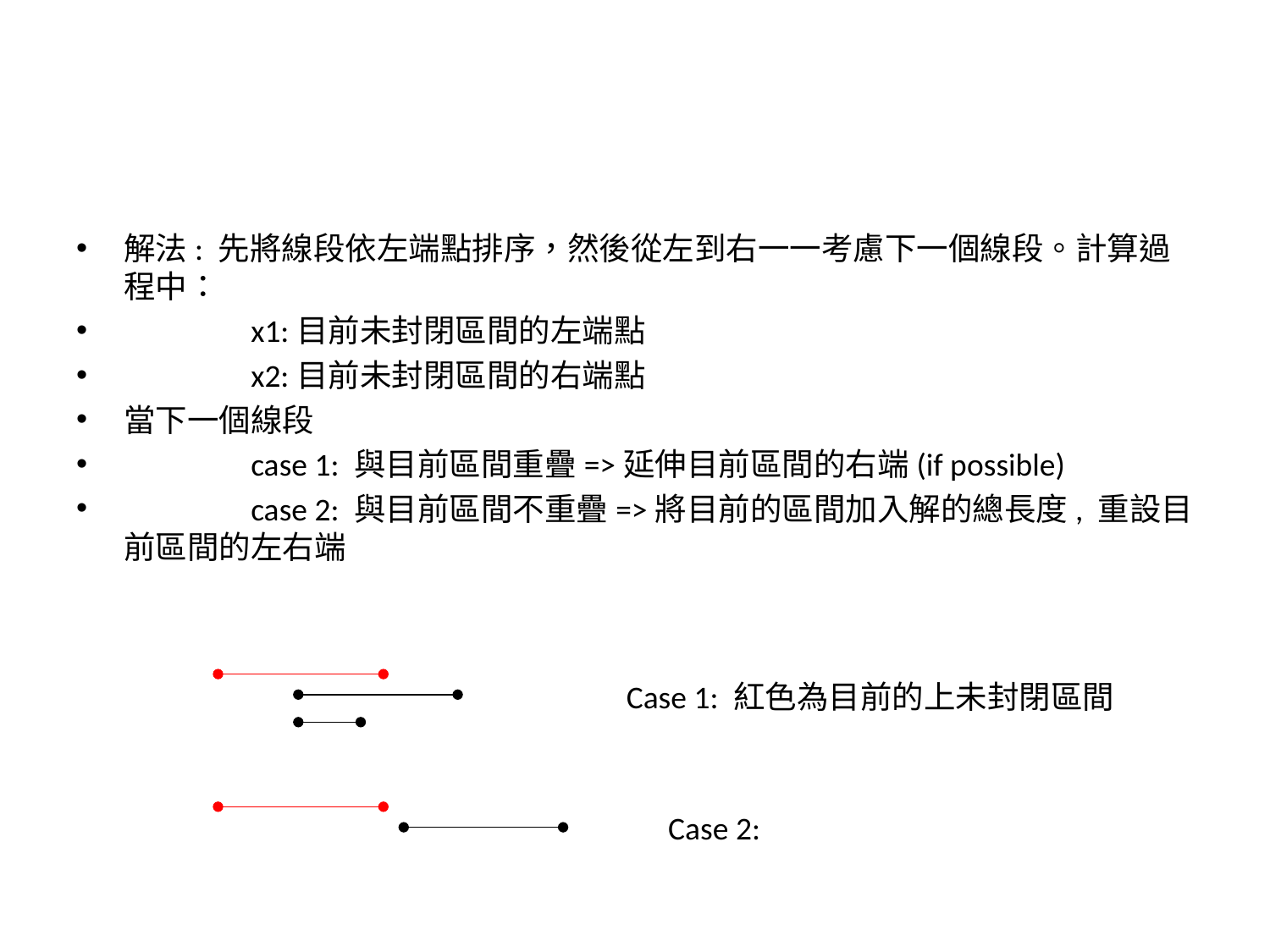

#
解法: 先將線段依左端點排序，然後從左到右一一考慮下一個線段。計算過程中：
	x1:目前未封閉區間的左端點
	x2:目前未封閉區間的右端點
當下一個線段
	case 1: 與目前區間重疊=>延伸目前區間的右端(if possible)
	case 2: 與目前區間不重疊=>將目前的區間加入解的總長度, 重設目前區間的左右端

Case 1: 紅色為目前的上未封閉區間
Case 2: